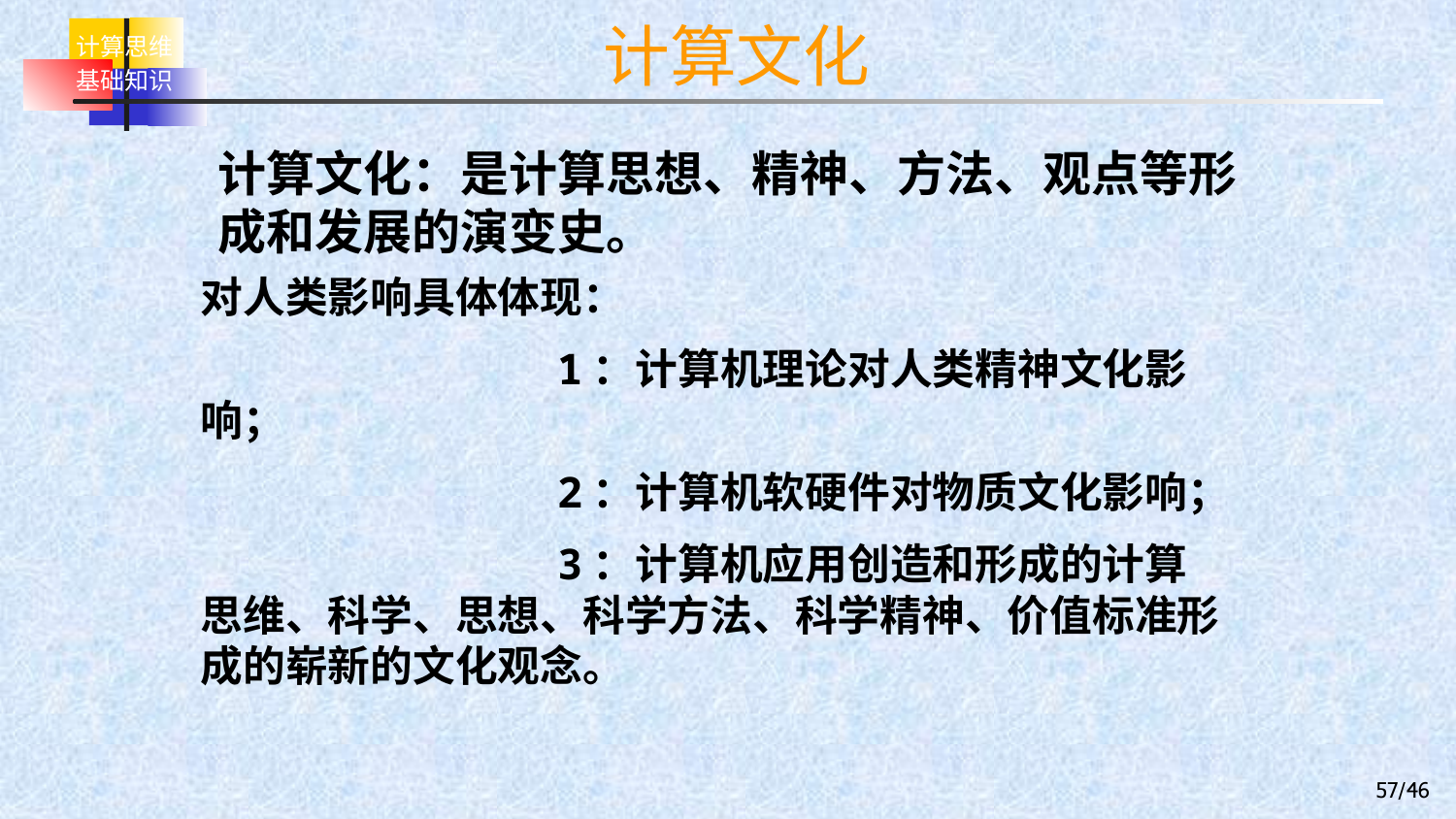

# 计算文化
计算文化：是计算思想、精神、方法、观点等形成和发展的演变史。
对人类影响具体体现：
              1：计算机理论对人类精神文化影响；
              2：计算机软硬件对物质文化影响；
              3：计算机应用创造和形成的计算思维、科学、思想、科学方法、科学精神、价值标准形成的崭新的文化观念。
57/46